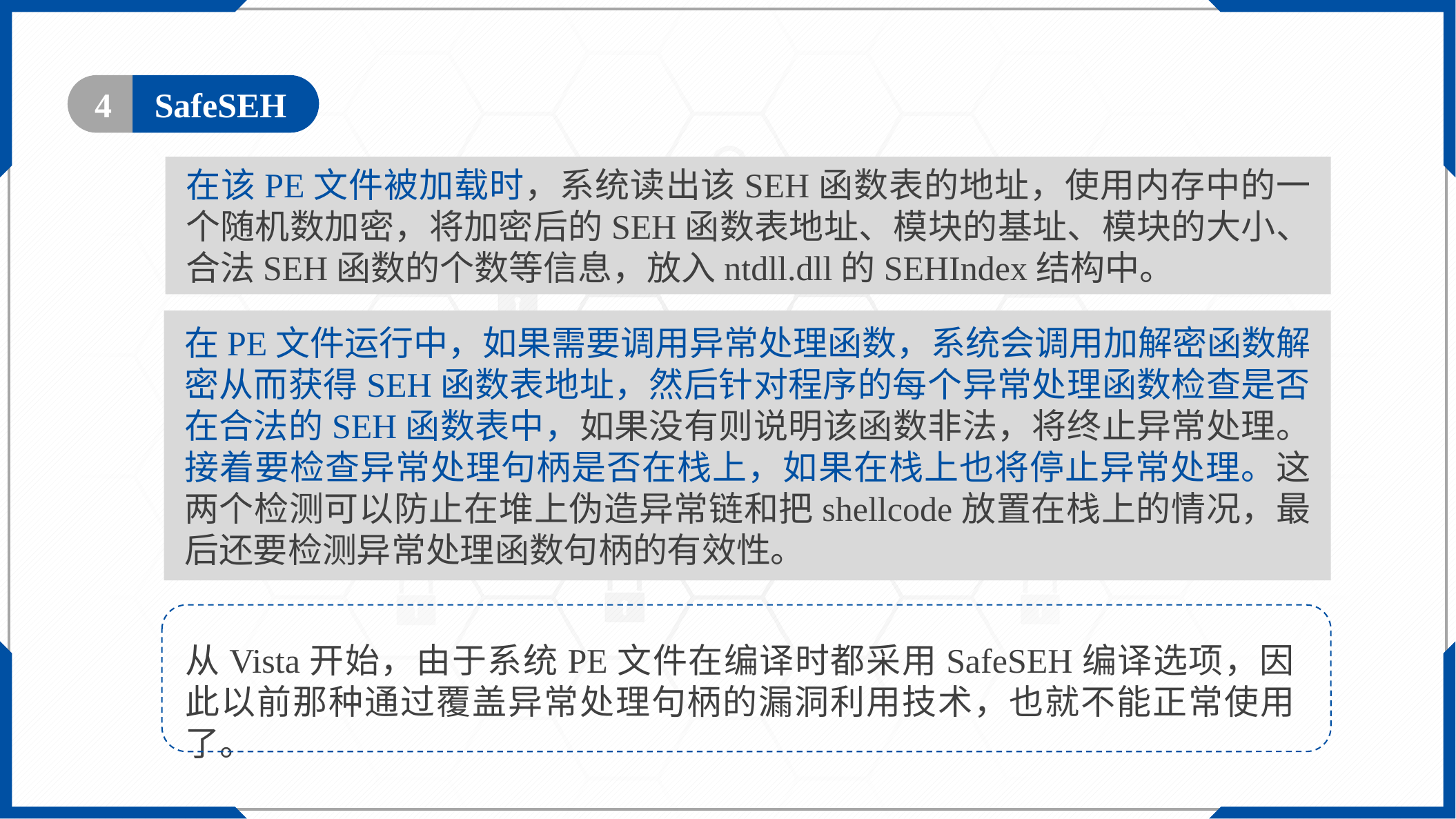

4
SafeSEH
在该PE文件被加载时，系统读出该SEH函数表的地址，使用内存中的一个随机数加密，将加密后的SEH函数表地址、模块的基址、模块的大小、合法SEH函数的个数等信息，放入ntdll.dll的SEHIndex结构中。
在PE文件运行中，如果需要调用异常处理函数，系统会调用加解密函数解密从而获得SEH函数表地址，然后针对程序的每个异常处理函数检查是否在合法的SEH函数表中，如果没有则说明该函数非法，将终止异常处理。接着要检查异常处理句柄是否在栈上，如果在栈上也将停止异常处理。这两个检测可以防止在堆上伪造异常链和把shellcode放置在栈上的情况，最后还要检测异常处理函数句柄的有效性。

从Vista开始，由于系统PE文件在编译时都采用SafeSEH编译选项，因此以前那种通过覆盖异常处理句柄的漏洞利用技术，也就不能正常使用了。